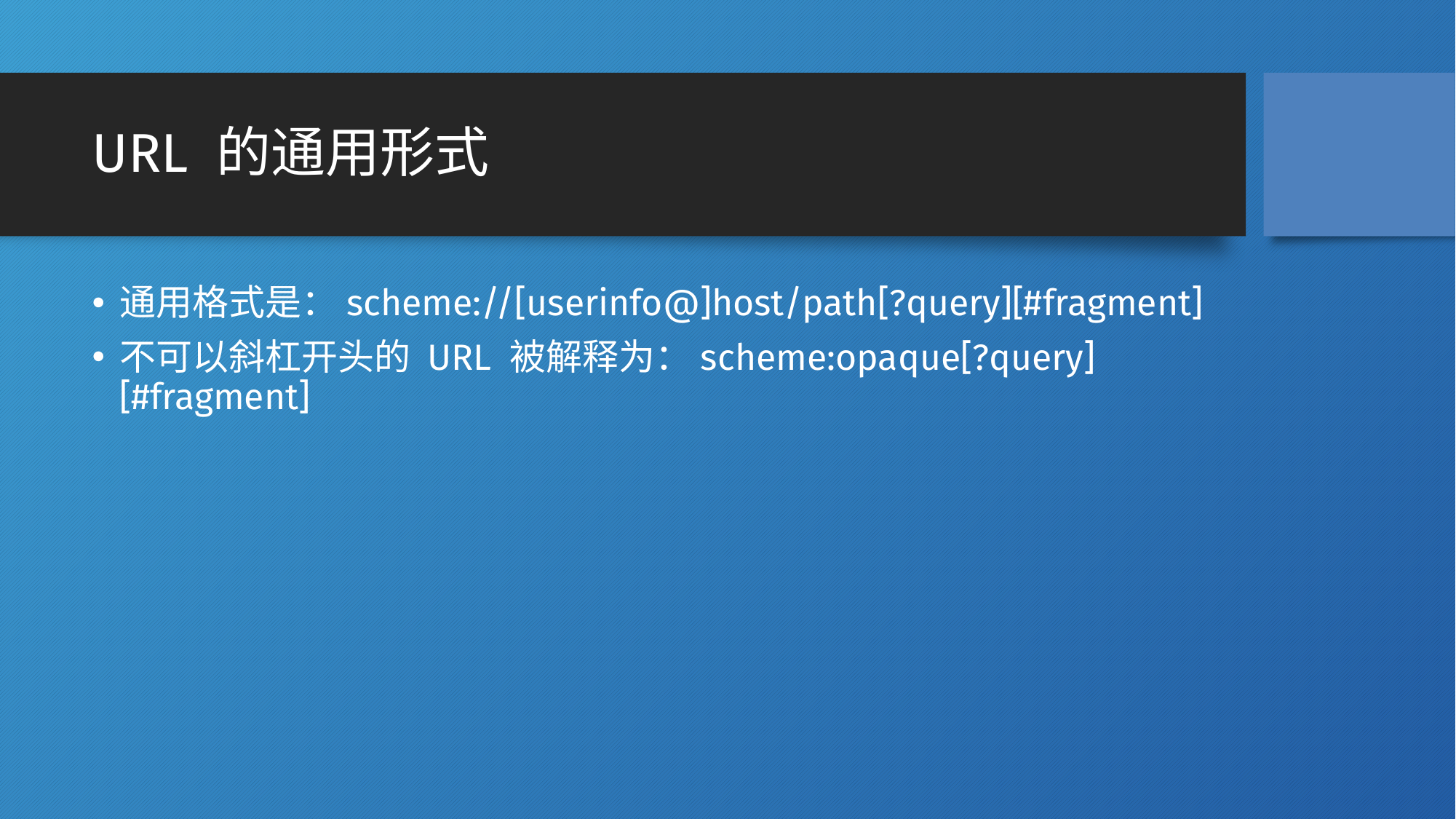

# URL 的通用形式
通用格式是：scheme://[userinfo@]host/path[?query][#fragment]
不可以斜杠开头的 URL 被解释为：scheme:opaque[?query][#fragment]